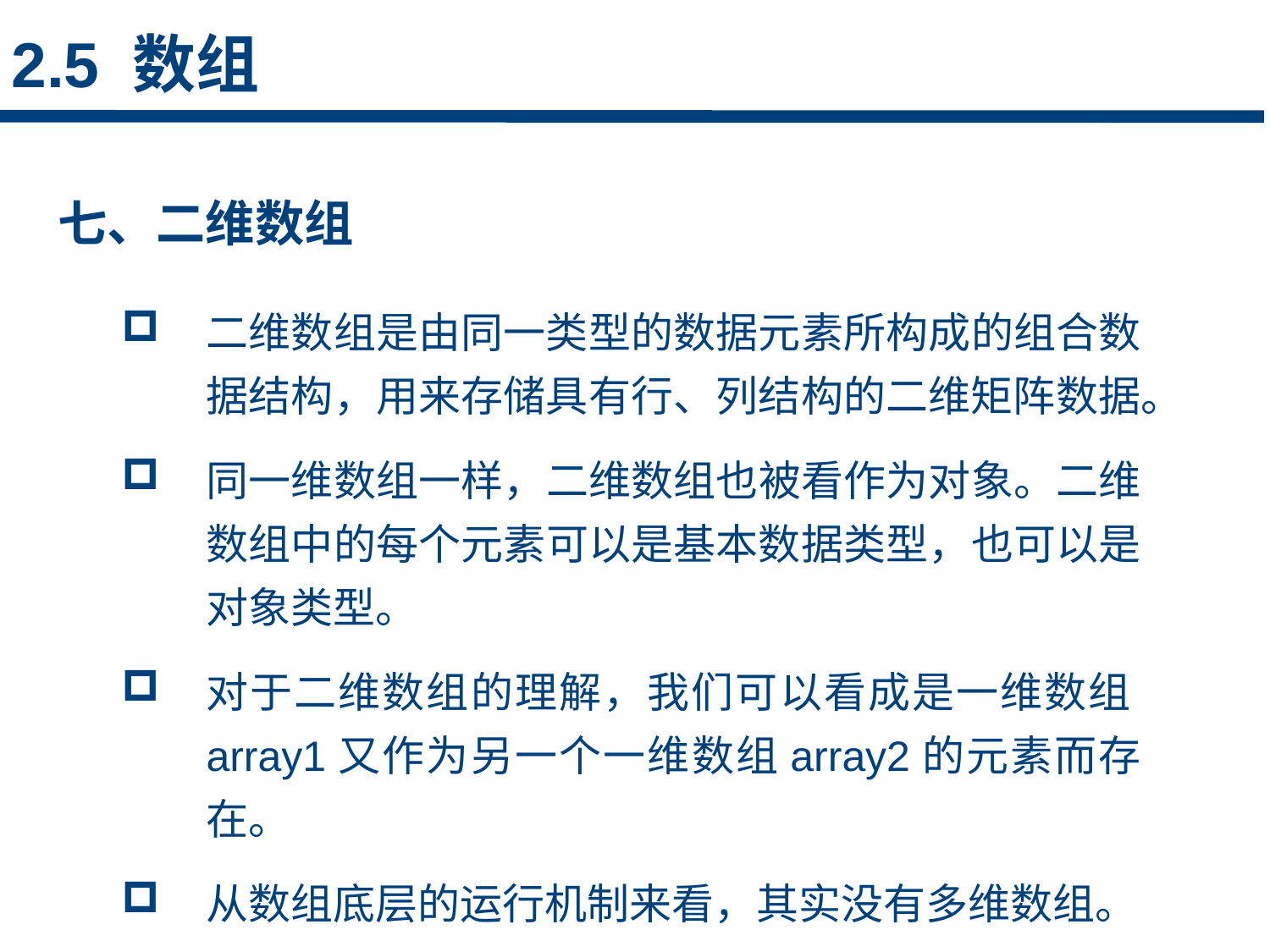

2.5 数组
七、二维数组

点击添加文本
二维数组是由同一类型的数据元素所构成的组合数据结构，用来存储具有行、列结构的二维矩阵数据。
同一维数组一样，二维数组也被看作为对象。二维数组中的每个元素可以是基本数据类型，也可以是对象类型。
对于二维数组的理解，我们可以看成是一维数组array1又作为另一个一维数组array2的元素而存在。
从数组底层的运行机制来看，其实没有多维数组。
点击添加文本
点击添加文本
点击添加文本